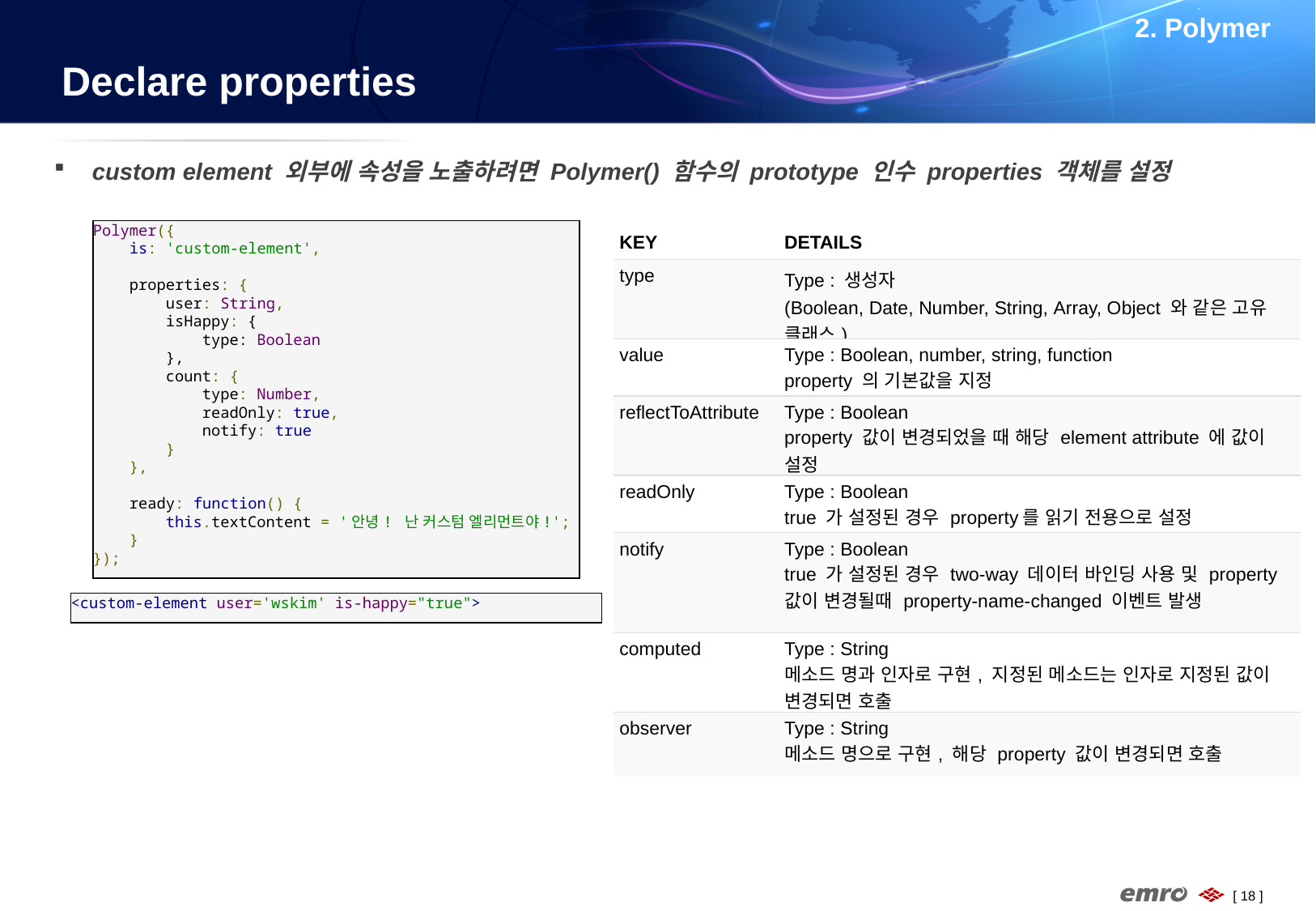

2. Polymer
# Declare properties
custom element 외부에 속성을 노출하려면 Polymer() 함수의 prototype 인수 properties 객체를 설정

Polymer({
    is: 'custom-element',

    properties: {
        user: String,
        isHappy: {
            type: Boolean
        },
        count: {
            type: Number,
            readOnly: true,
            notify: true
        }
    },

    ready: function() {
        this.textContent = '안녕! 난 커스텀 엘리먼트야!';
    }
});
| KEY | DETAILS |
| --- | --- |
| type | Type : 생성자 (Boolean, Date, Number, String, Array, Object 와 같은 고유 클래스) |
| value | Type : Boolean, number, string, function  property 의 기본값을 지정 |
| reflectToAttribute | Type : Boolean  property 값이 변경되었을 때 해당 element attribute 에 값이 설정 |
| readOnly | Type : Boolean  true 가 설정된 경우 property를 읽기 전용으로 설정 |
| notify | Type : Boolean  true 가 설정된 경우 two-way 데이터 바인딩 사용 및 property값이 변경될때 property-name-changed 이벤트 발생 |
| computed | Type : String  메소드 명과 인자로 구현, 지정된 메소드는 인자로 지정된 값이 변경되면 호출 |
| observer | Type : String  메소드 명으로 구현, 해당 property 값이 변경되면 호출 |
<custom-element user='wskim' is-happy="true">